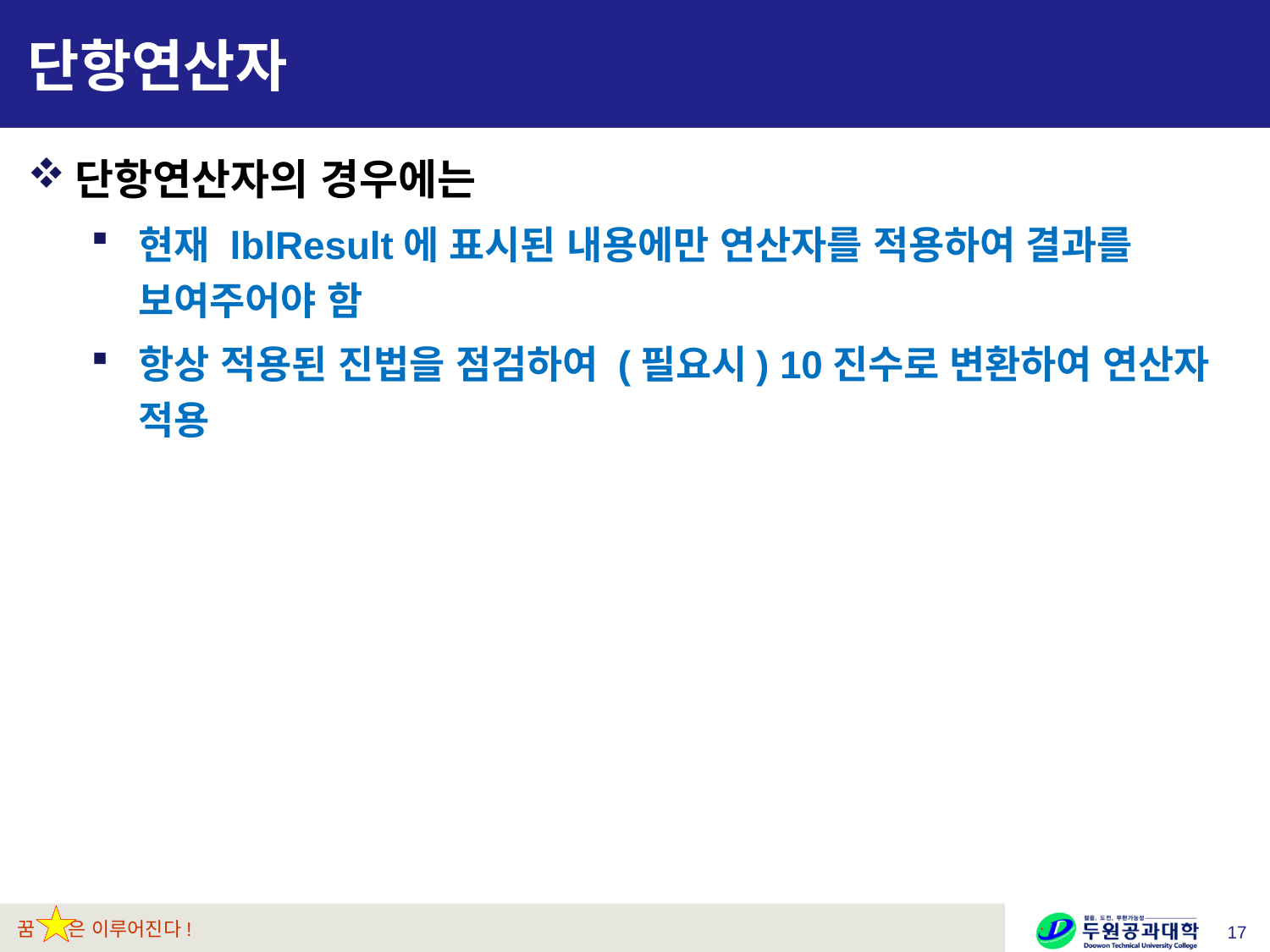

# 단항연산자
단항연산자의 경우에는
현재 lblResult에 표시된 내용에만 연산자를 적용하여 결과를 보여주어야 함
항상 적용된 진법을 점검하여 (필요시) 10진수로 변환하여 연산자 적용
17